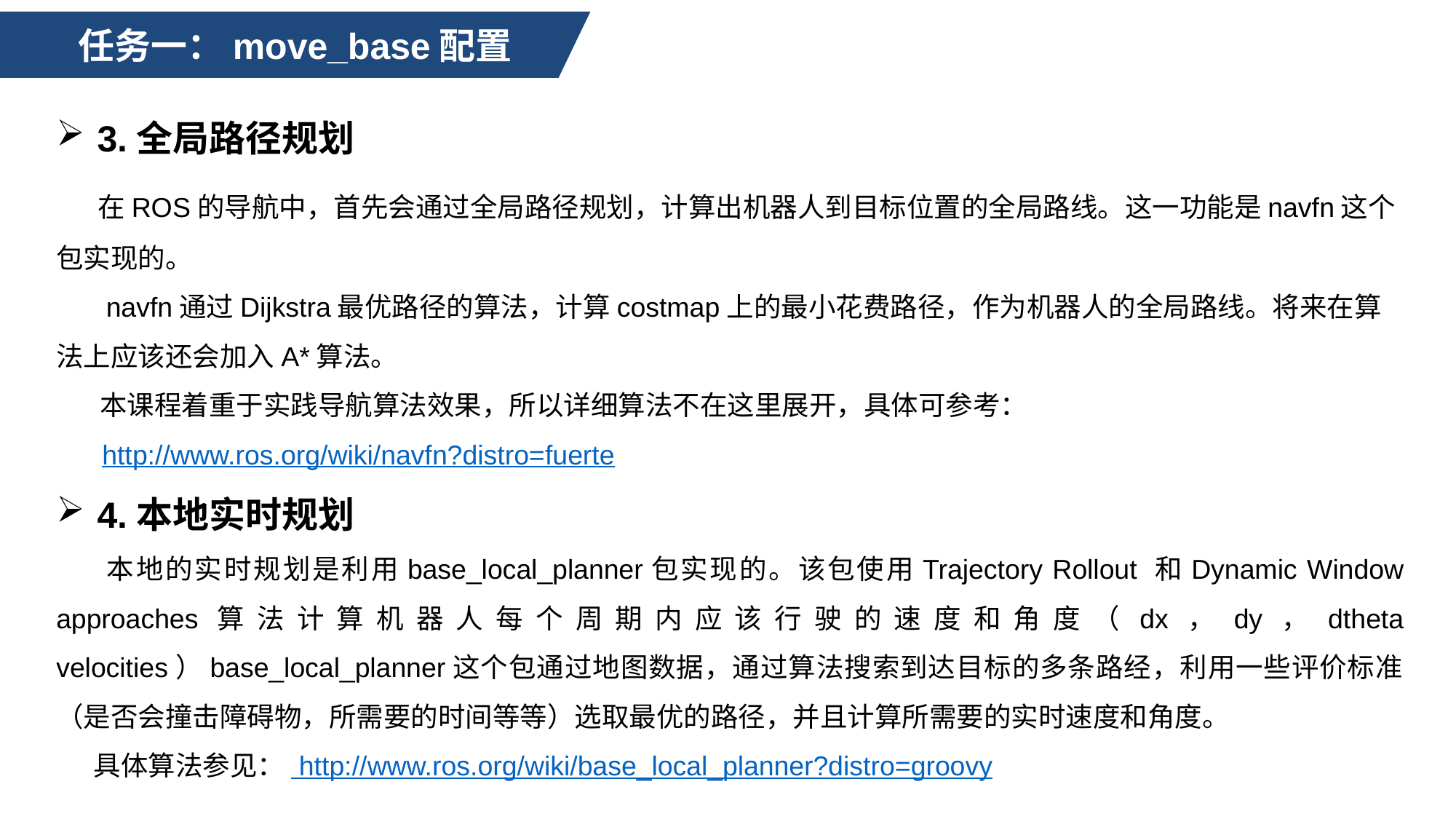

任务一：move_base配置
3.全局路径规划
    在ROS的导航中，首先会通过全局路径规划，计算出机器人到目标位置的全局路线。这一功能是navfn这个包实现的。
       navfn通过Dijkstra最优路径的算法，计算costmap上的最小花费路径，作为机器人的全局路线。将来在算法上应该还会加入A*算法。
      本课程着重于实践导航算法效果，所以详细算法不在这里展开，具体可参考：
      http://www.ros.org/wiki/navfn?distro=fuerte
4.本地实时规划
     本地的实时规划是利用base_local_planner包实现的。该包使用Trajectory Rollout 和Dynamic Window approaches算法计算机器人每个周期内应该行驶的速度和角度（dx，dy，dtheta velocities）base_local_planner这个包通过地图数据，通过算法搜索到达目标的多条路经，利用一些评价标准（是否会撞击障碍物，所需要的时间等等）选取最优的路径，并且计算所需要的实时速度和角度。
     具体算法参见： http://www.ros.org/wiki/base_local_planner?distro=groovy